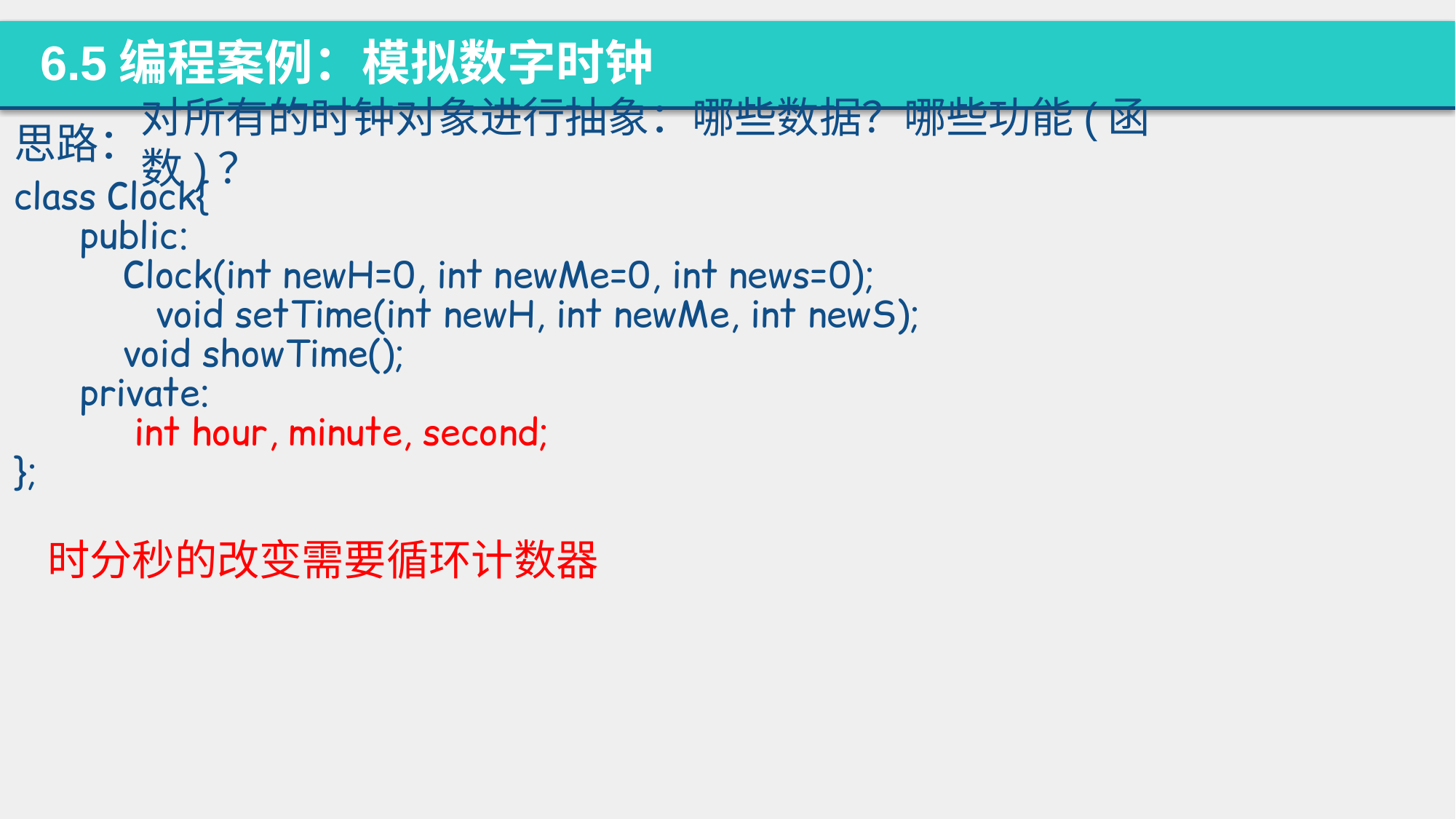

6.5编程案例：模拟数字时钟
对所有的时钟对象进行抽象：哪些数据？哪些功能(函数)？
思路：
class Clock{
      public:
          Clock(int newH=0, int newMe=0, int news=0);
	   void setTime(int newH, int newMe, int newS);
          void showTime();
      private:
           int hour, minute, second;
};
时分秒的改变需要循环计数器